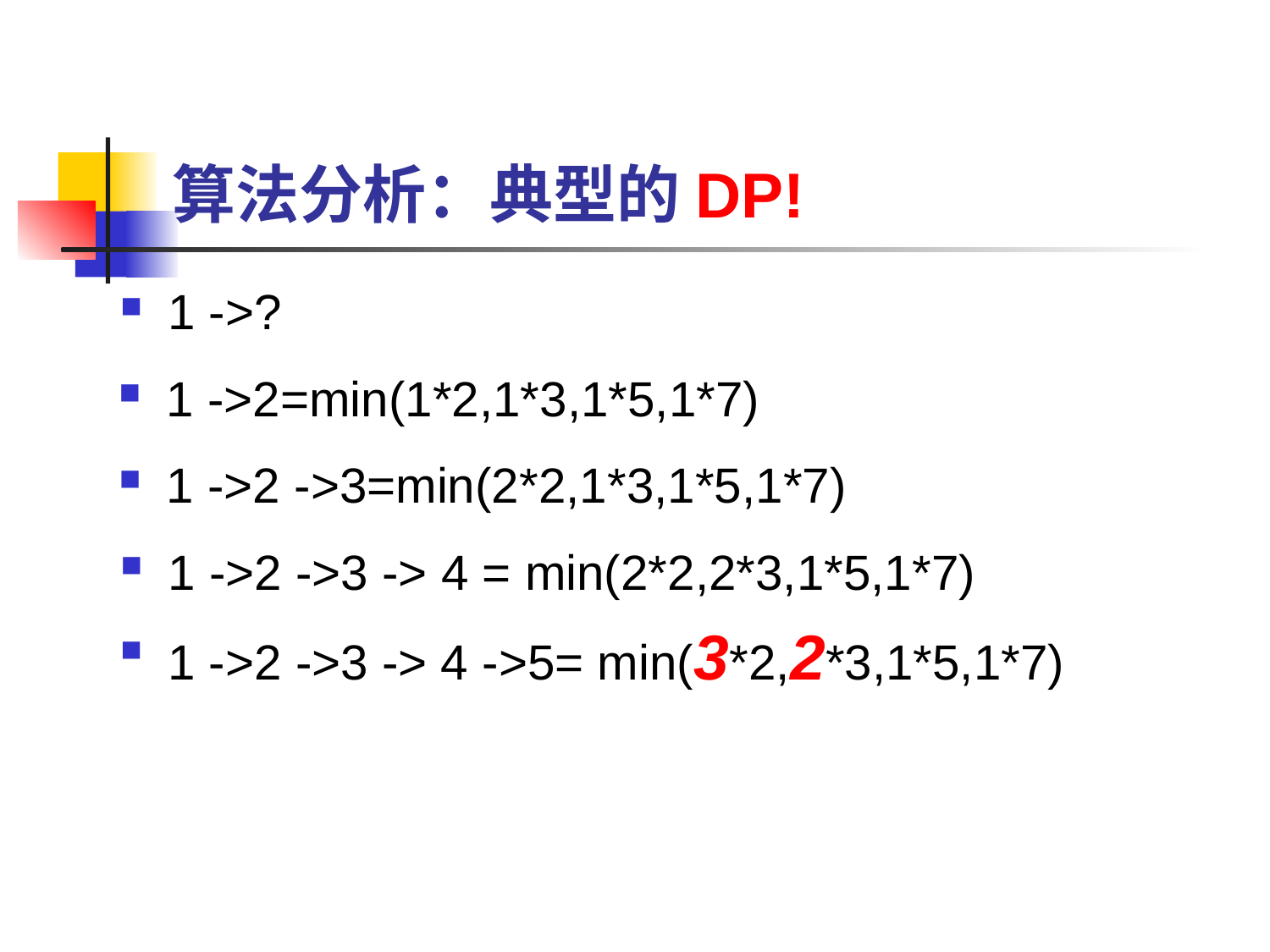

# 算法分析：典型的DP!
1 ->?
1 ->2=min(1*2,1*3,1*5,1*7)
1 ->2 ->3=min(2*2,1*3,1*5,1*7)
1 ->2 ->3 -> 4 = min(2*2,2*3,1*5,1*7)
1 ->2 ->3 -> 4 ->5= min(3*2,2*3,1*5,1*7)